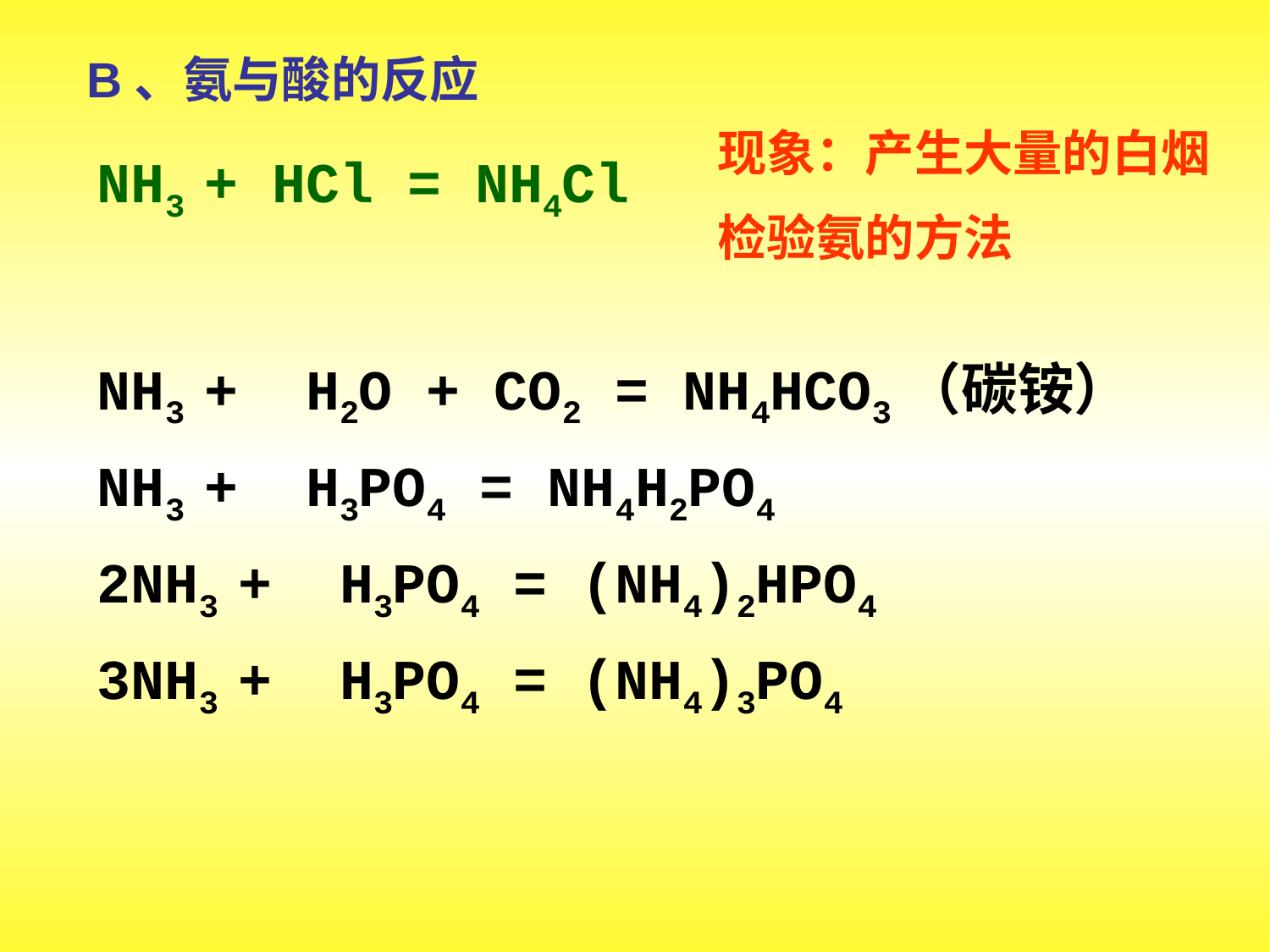

B、氨与酸的反应
现象：产生大量的白烟
检验氨的方法
NH3 + HCl = NH4Cl
NH3 +  H2O + CO2 = NH4HCO3（碳铵）
NH3 +  H3PO4 = NH4H2PO4
2NH3 +  H3PO4 = (NH4)2HPO4
3NH3 +  H3PO4 = (NH4)3PO4